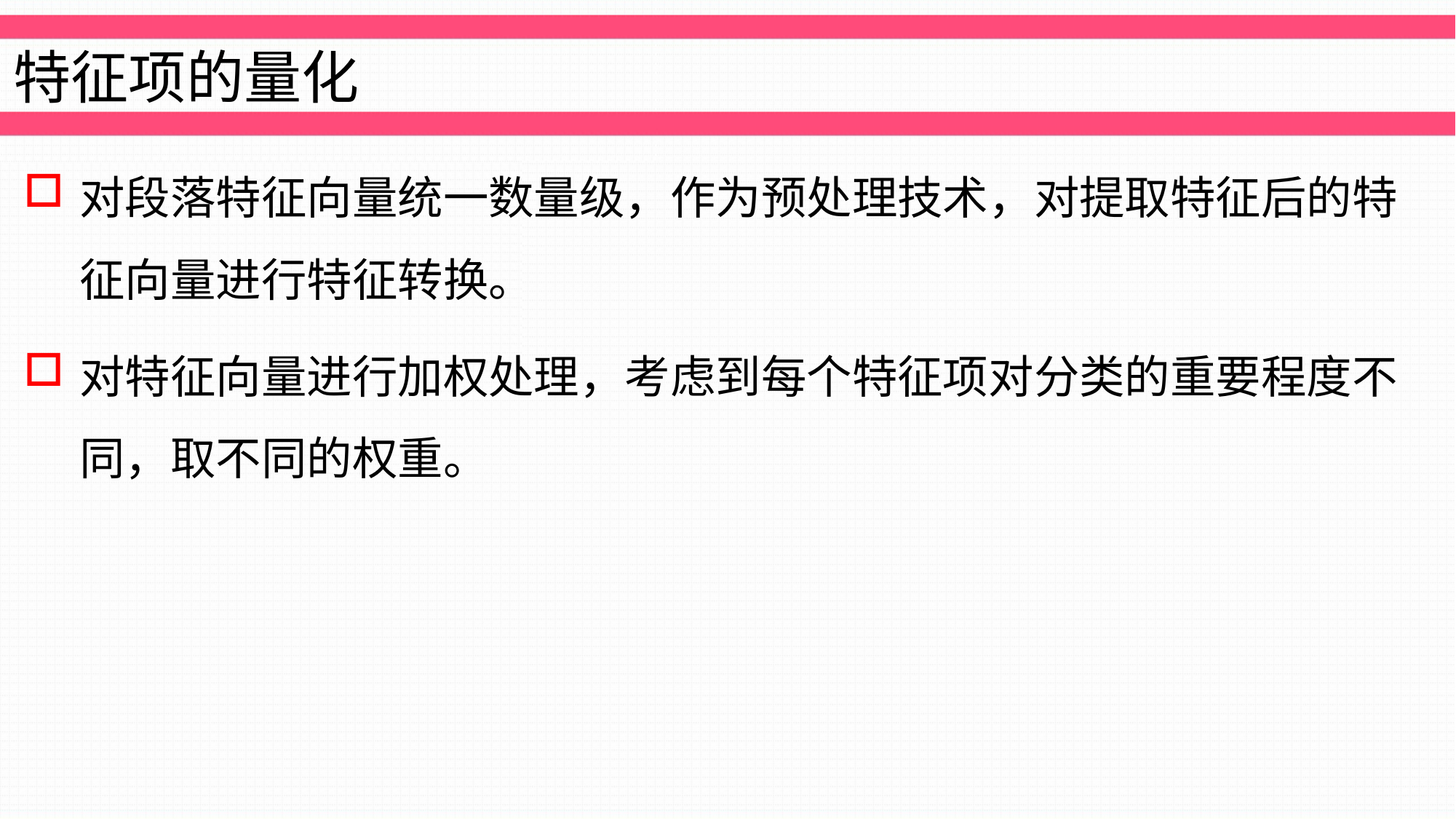

# 特征项的量化
对段落特征向量统一数量级，作为预处理技术，对提取特征后的特征向量进行特征转换。
对特征向量进行加权处理，考虑到每个特征项对分类的重要程度不同，取不同的权重。